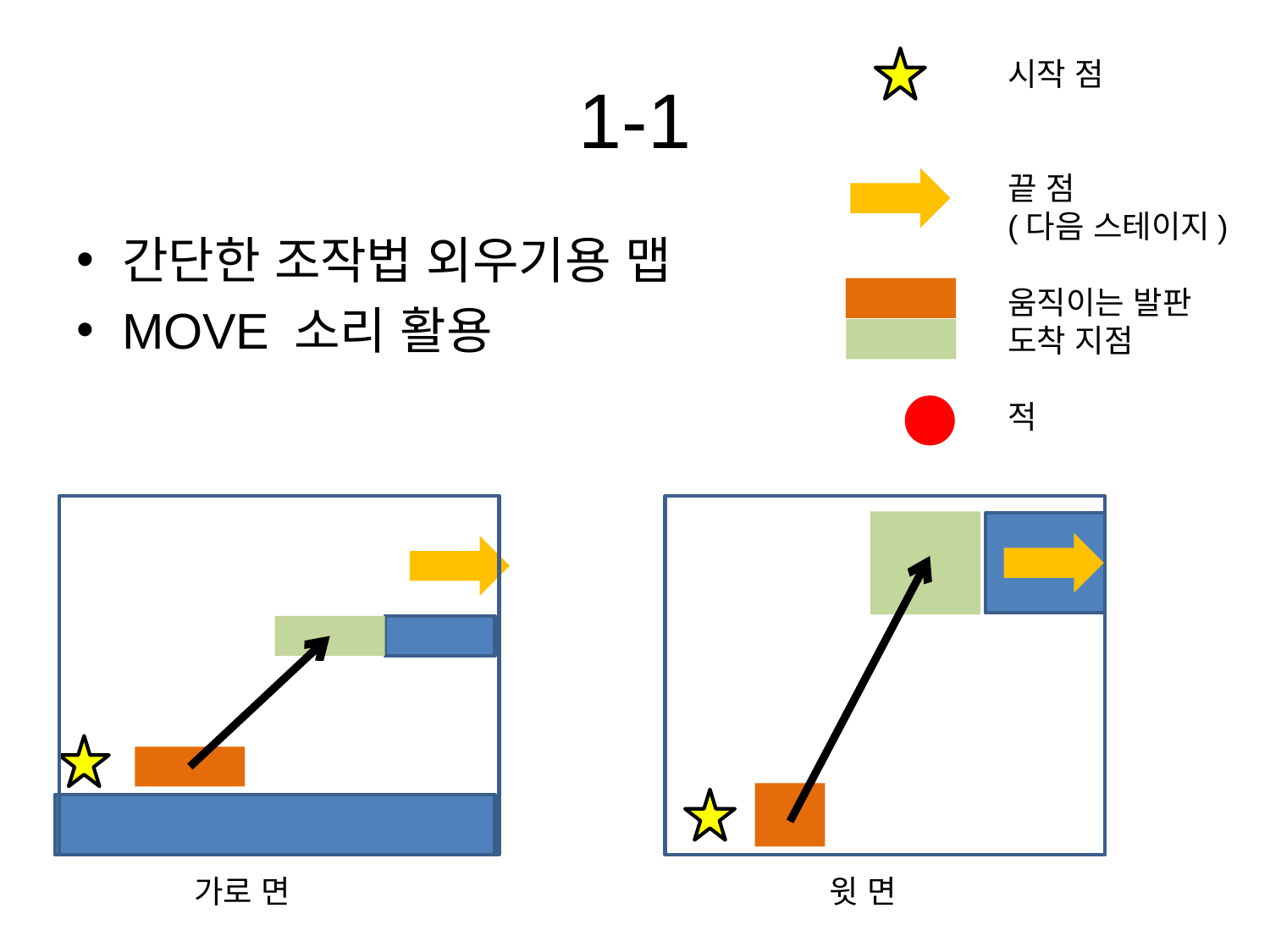

# 1-1

시작 점

끝 점
(다음 스테이지)

움직이는 발판
도착 지점

적

간단한 조작법 외우기용 맵
MOVE 소리 활용

	가로 면					윗 면